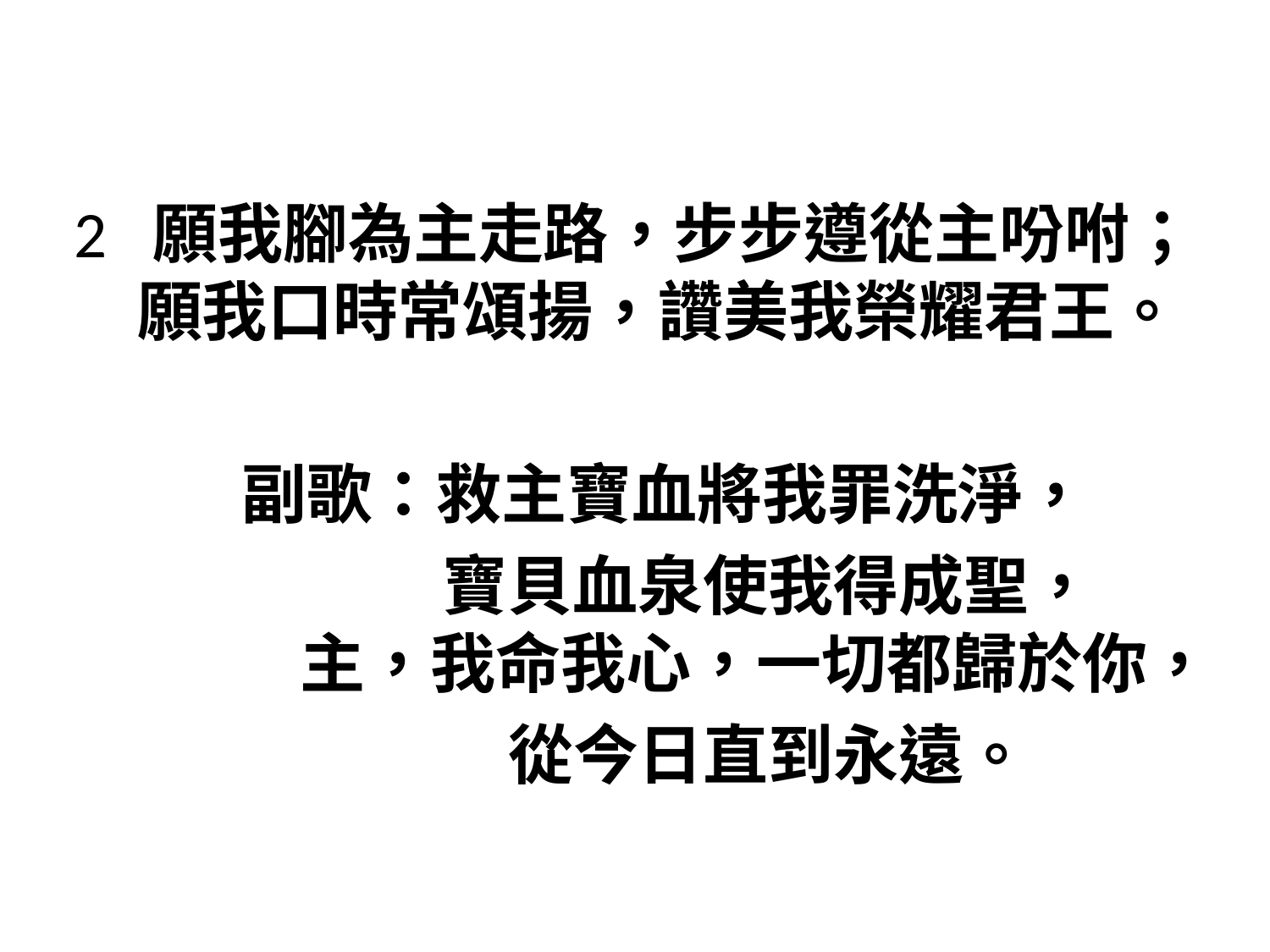

#
2  願我腳為主走路，步步遵從主吩咐；
願我口時常頌揚，讚美我榮耀君王。

   副歌：救主寶血將我罪洗淨，
                 寶貝血泉使我得成聖，
　　　主，我命我心，一切都歸於你，
                 從今日直到永遠。